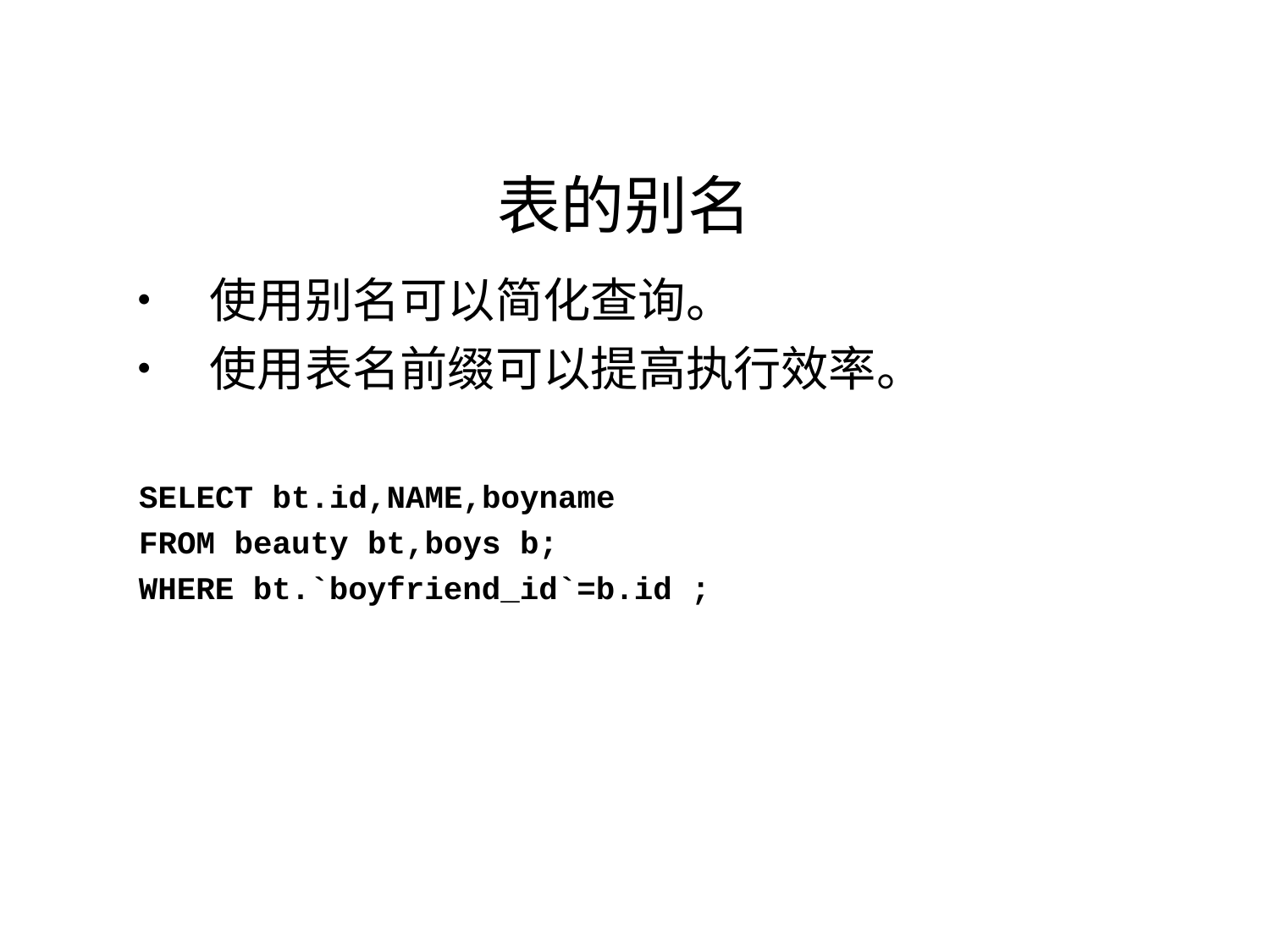

表的别名
• 使用别名可以简化查询。
• 使用表名前缀可以提高执行效率。
SELECT bt.id,NAME,boyname
FROM beauty bt,boys b;
WHERE bt.`boyfriend_id`=b.id ;